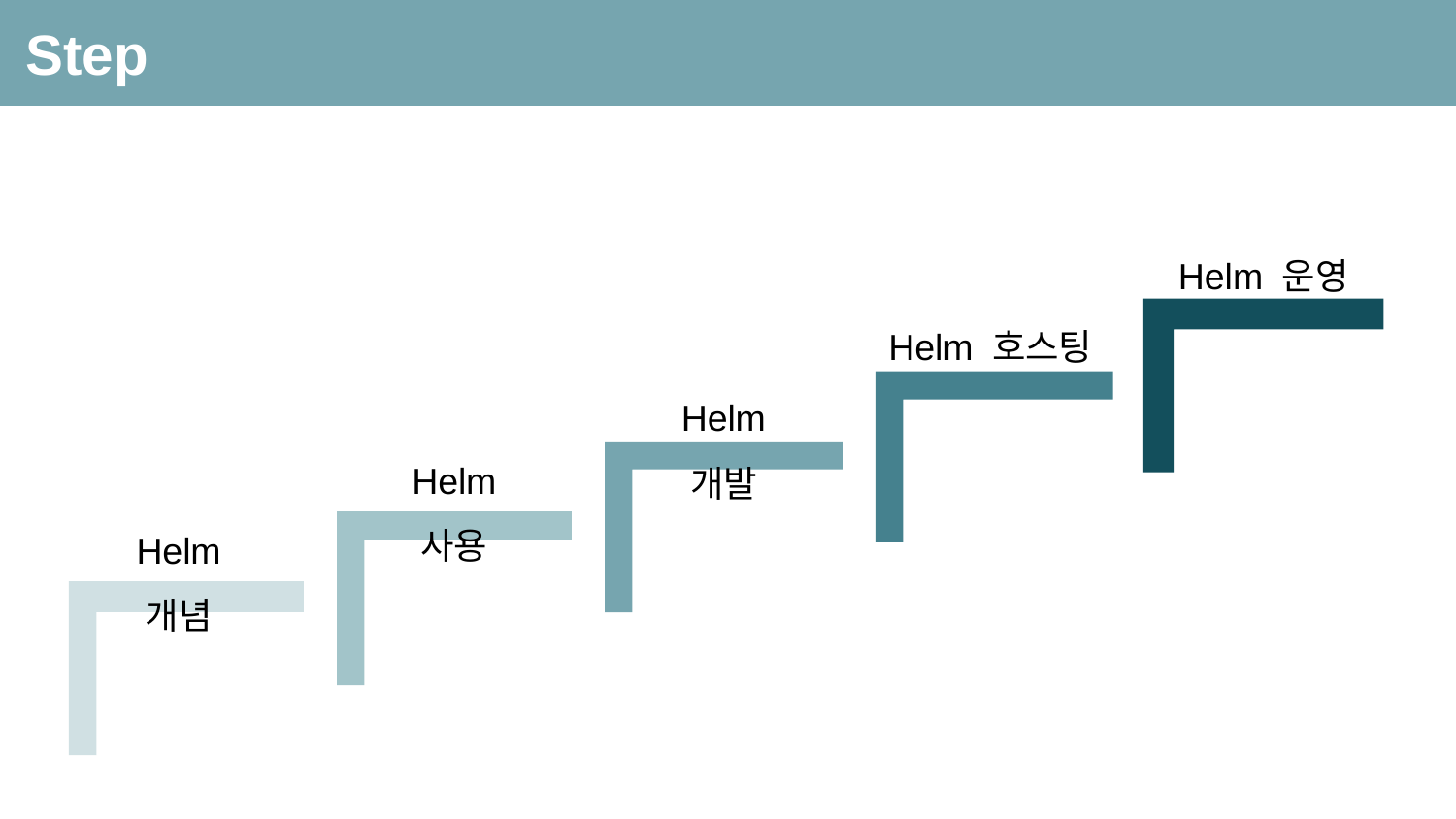

Step
Helm 운영
Helm 호스팅

Helm 개발

Helm 사용

Helm 개념